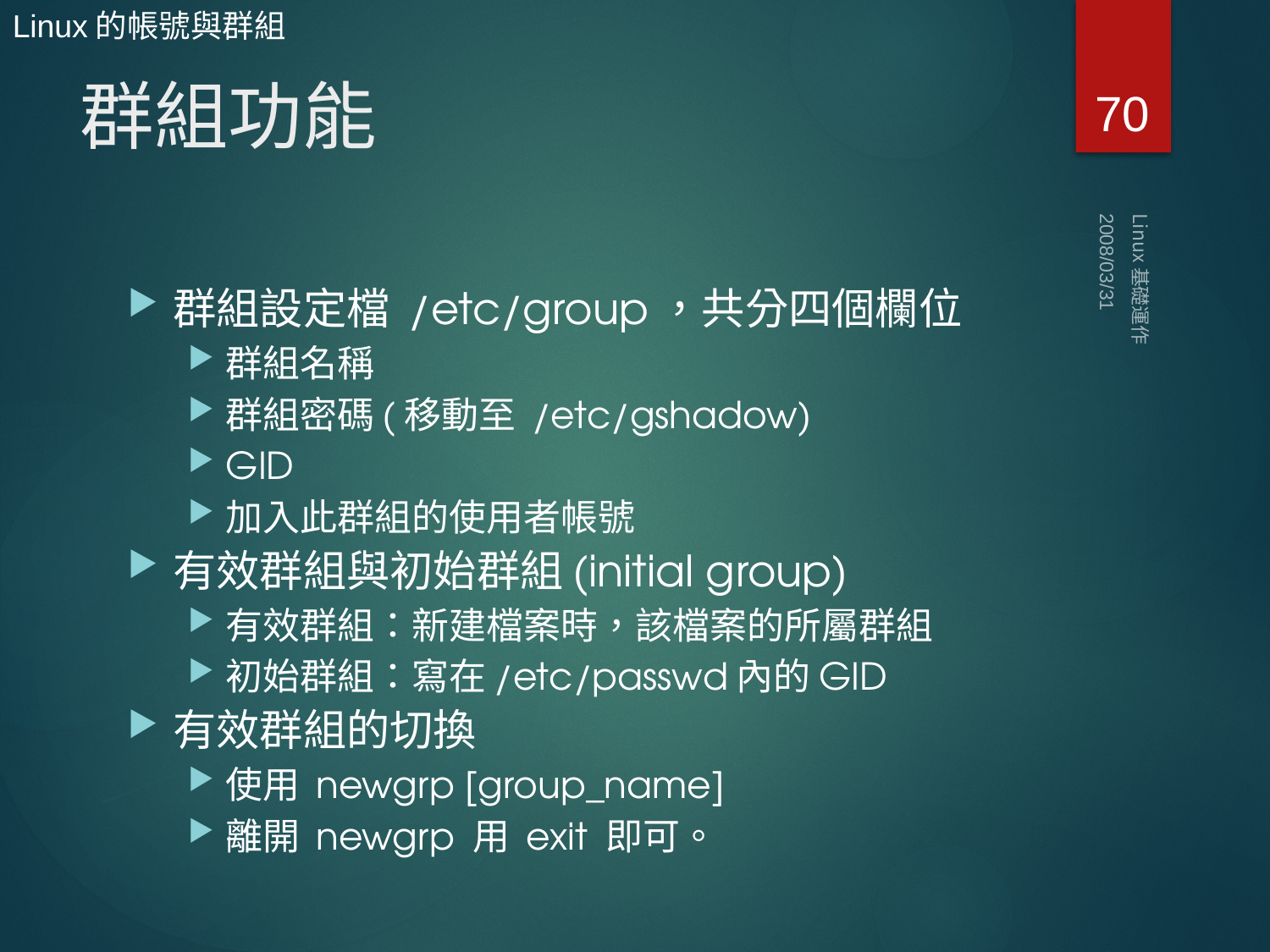

Linux的帳號與群組
70
# 群組功能
2008/03/31
群組設定檔 /etc/group，共分四個欄位
群組名稱
群組密碼(移動至 /etc/gshadow)
GID
加入此群組的使用者帳號
有效群組與初始群組(initial group)
有效群組：新建檔案時，該檔案的所屬群組
初始群組：寫在/etc/passwd內的GID
有效群組的切換
使用 newgrp [group_name]
離開 newgrp 用 exit 即可。
Linux 基礎運作